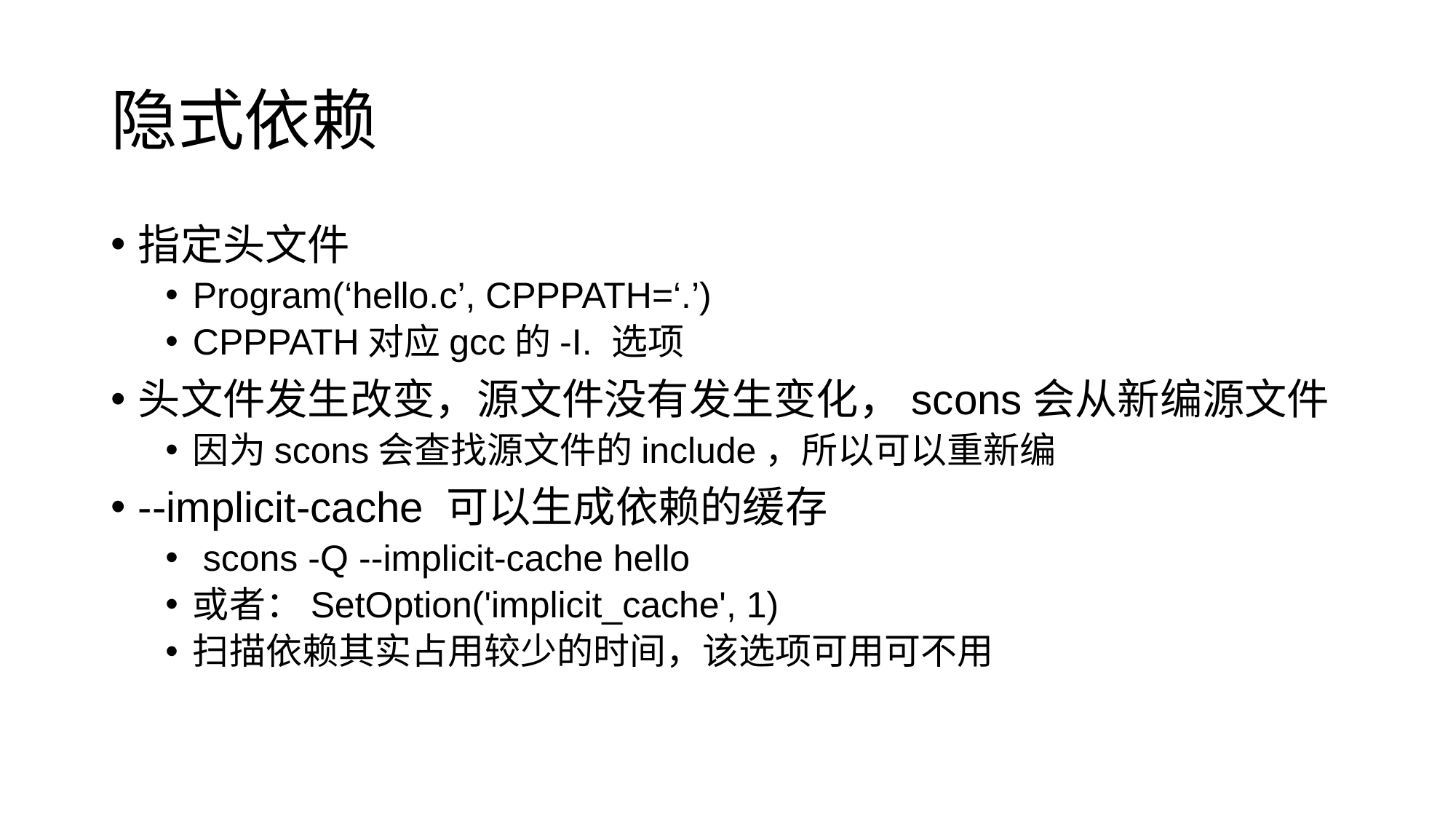

# 隐式依赖
指定头文件
Program(‘hello.c’, CPPPATH=‘.’)
CPPPATH对应gcc的-I. 选项
头文件发生改变，源文件没有发生变化，scons会从新编源文件
因为scons会查找源文件的include，所以可以重新编
--implicit-cache 可以生成依赖的缓存
 scons -Q --implicit-cache hello
或者：SetOption('implicit_cache', 1)
扫描依赖其实占用较少的时间，该选项可用可不用